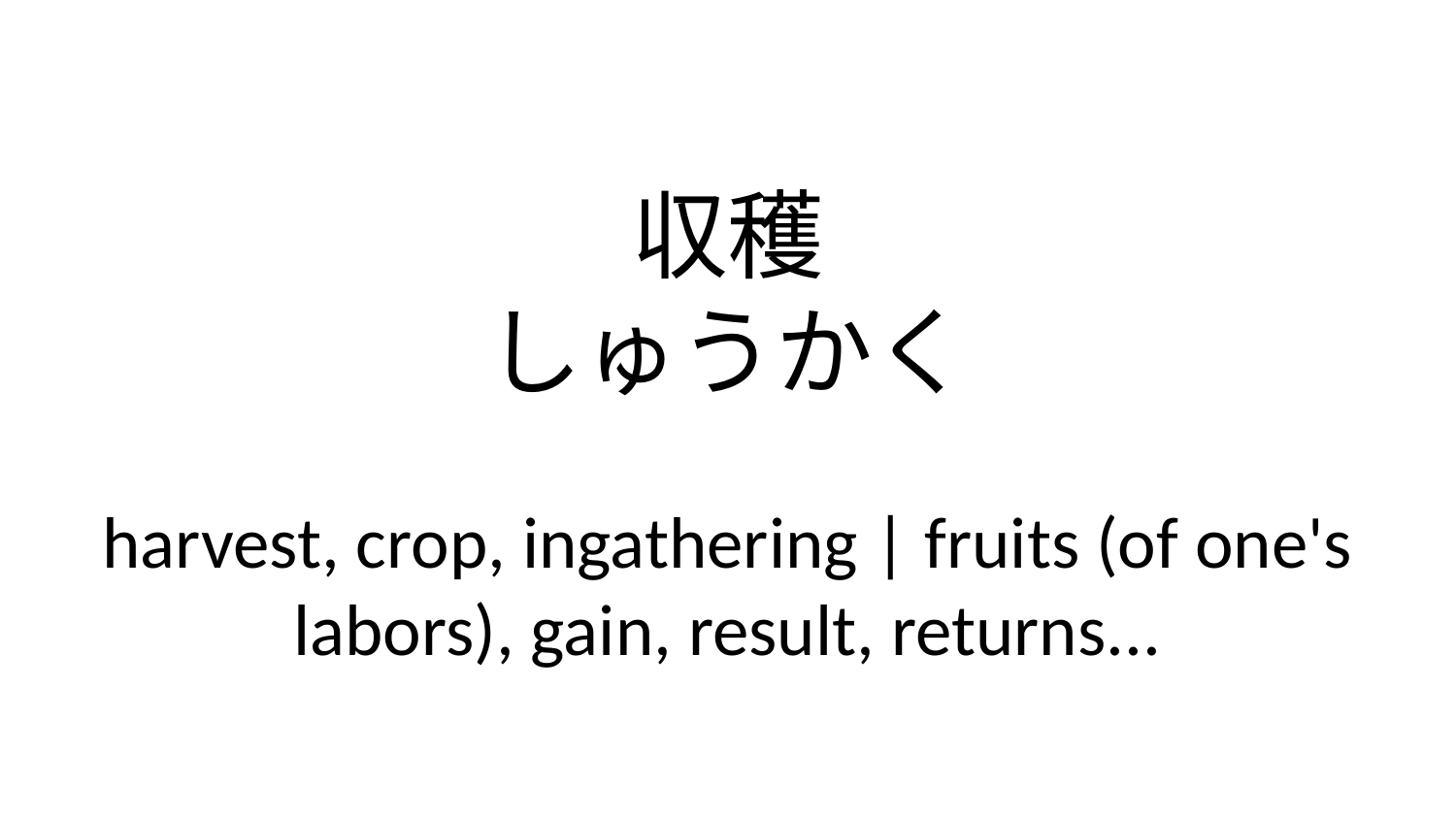

収穫
しゅうかく
harvest, crop, ingathering | fruits (of one's labors), gain, result, returns...
67-68